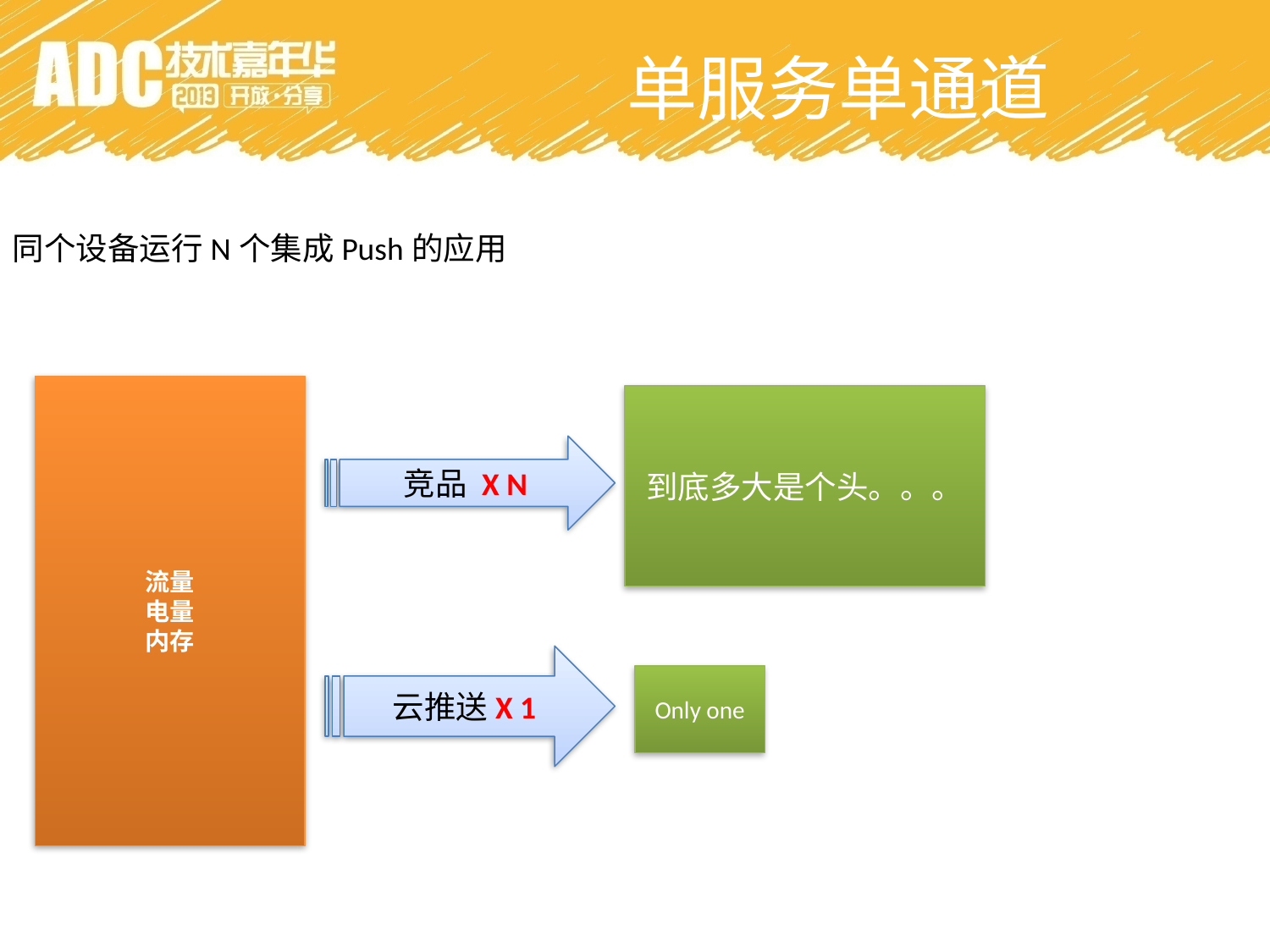

单服务单通道
同个设备运行N个集成Push的应用

流量
电量
内存
到底多大是个头。。。
竞品 X N
云推送X 1
Only one